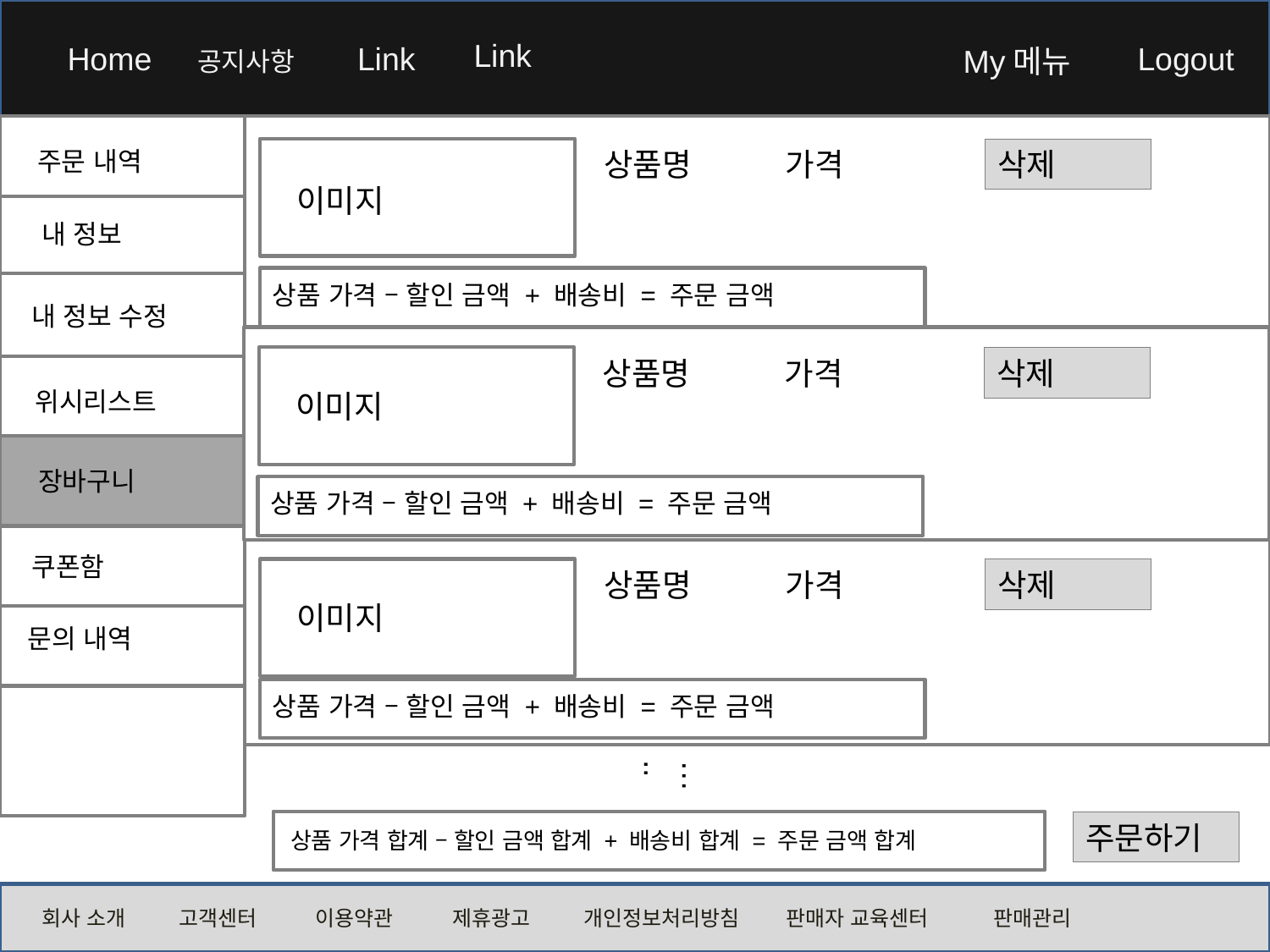

장바구니 클릭 시
Link
Home
Link
Logout
My메뉴
공지사항

주문 내역

상품명
가격
삭제
이미지

내 정보

상품 가격 – 할인 금액 + 배송비 = 주문 금액

내 정보 수정

상품명
가격
삭제

위시리스트
이미지

장바구니

상품 가격 – 할인 금액 + 배송비 = 주문 금액

쿠폰함

상품명
가격
삭제
이미지

문의 내역

상품 가격 – 할인 금액 + 배송비 = 주문 금액
…..

주문하기
상품 가격 합계 – 할인 금액 합계 + 배송비 합계 = 주문 금액 합계

회사 소개         고객센터          이용약관          제휴광고         개인정보처리방침        판매자 교육센터           판매관리